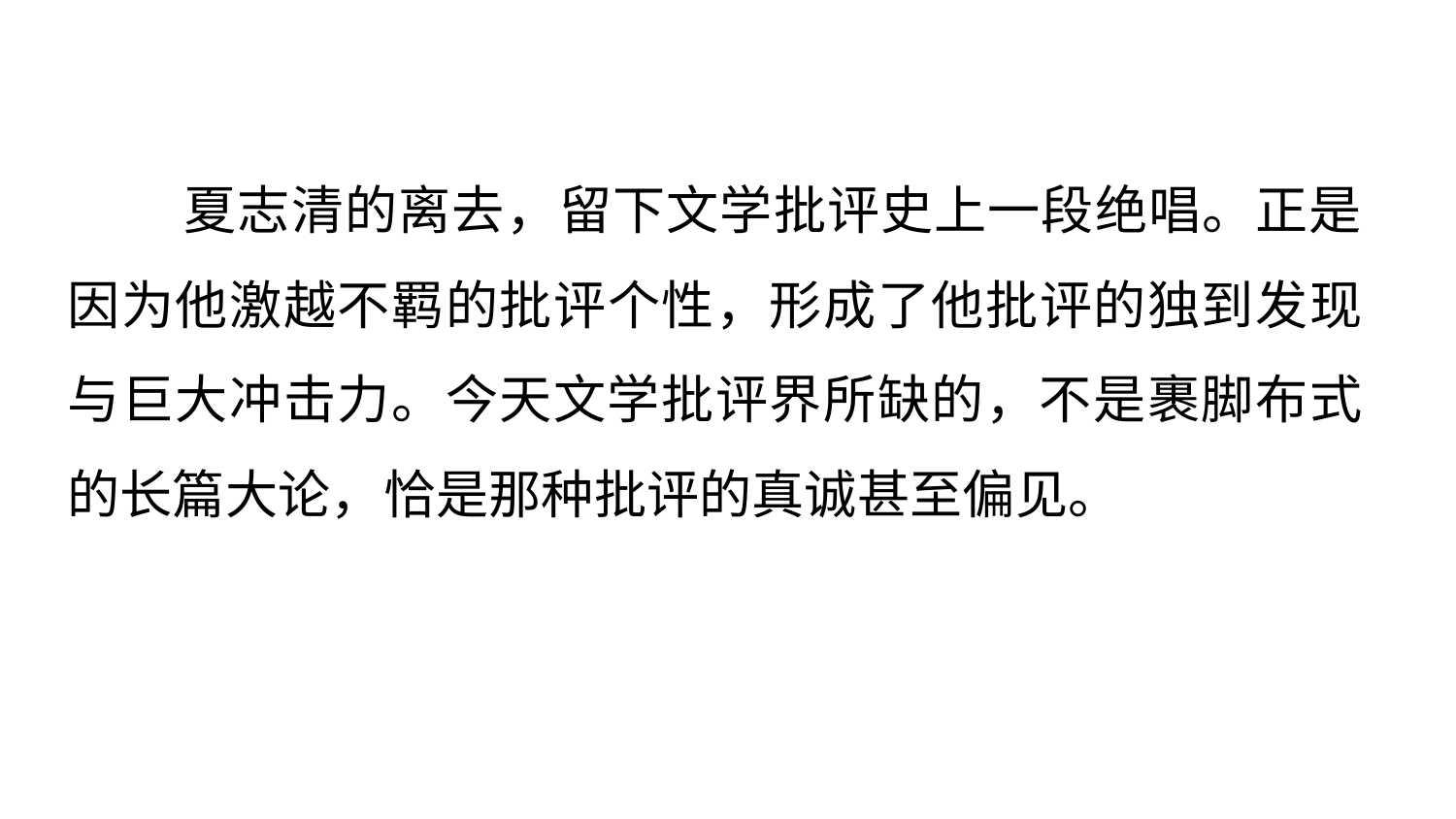

夏志清的离去，留下文学批评史上一段绝唱。正是因为他激越不羁的批评个性，形成了他批评的独到发现与巨大冲击力。今天文学批评界所缺的，不是裹脚布式的长篇大论，恰是那种批评的真诚甚至偏见。